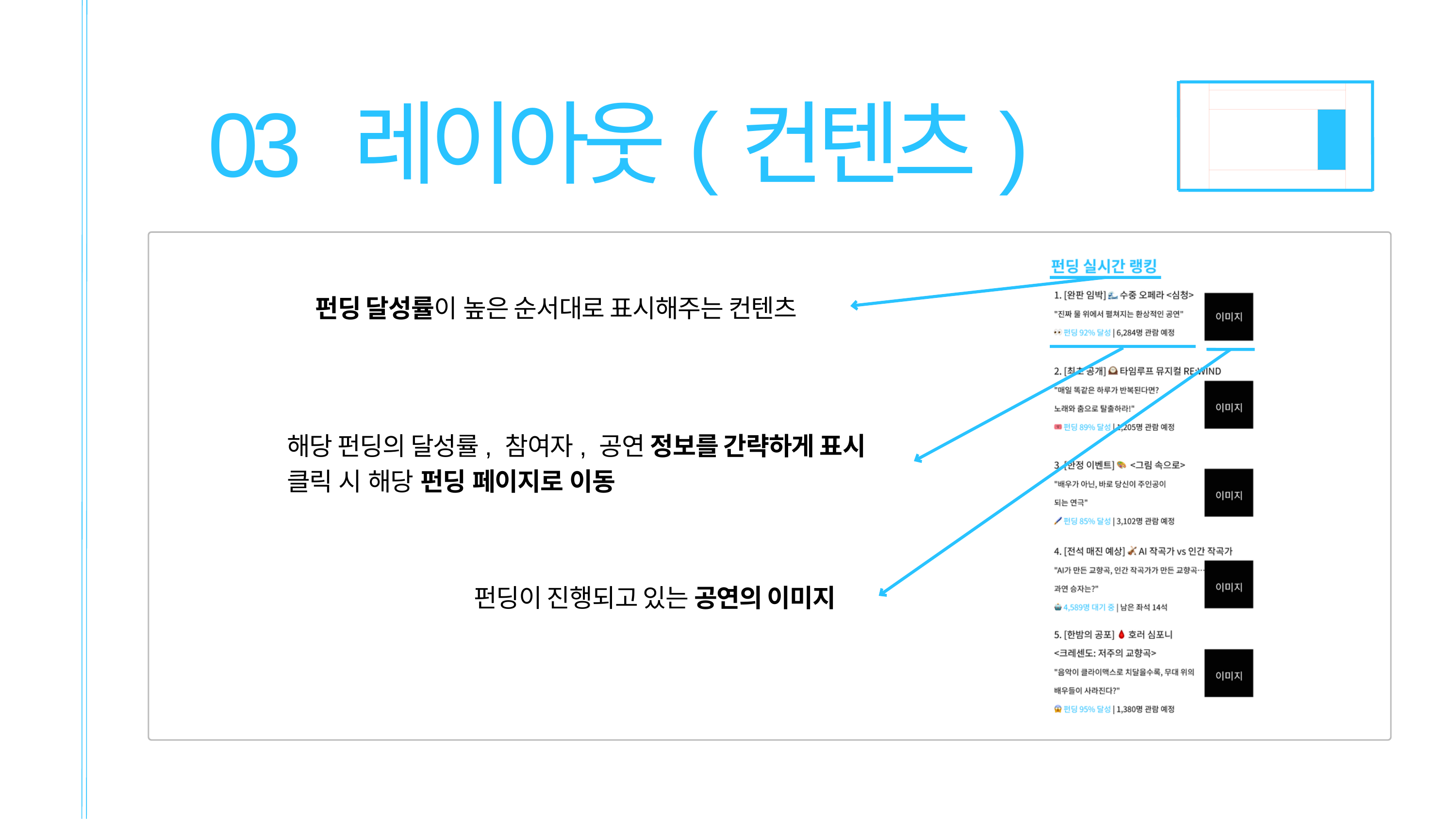

03	레이아웃(컨텐츠)

펀딩 달성률이 높은 순서대로 표시해주는 컨텐츠

해당 펀딩의 달성률, 참여자, 공연 정보를 간략하게 표시
클릭 시 해당 펀딩 페이지로 이동
펀딩이 진행되고 있는 공연의 이미지